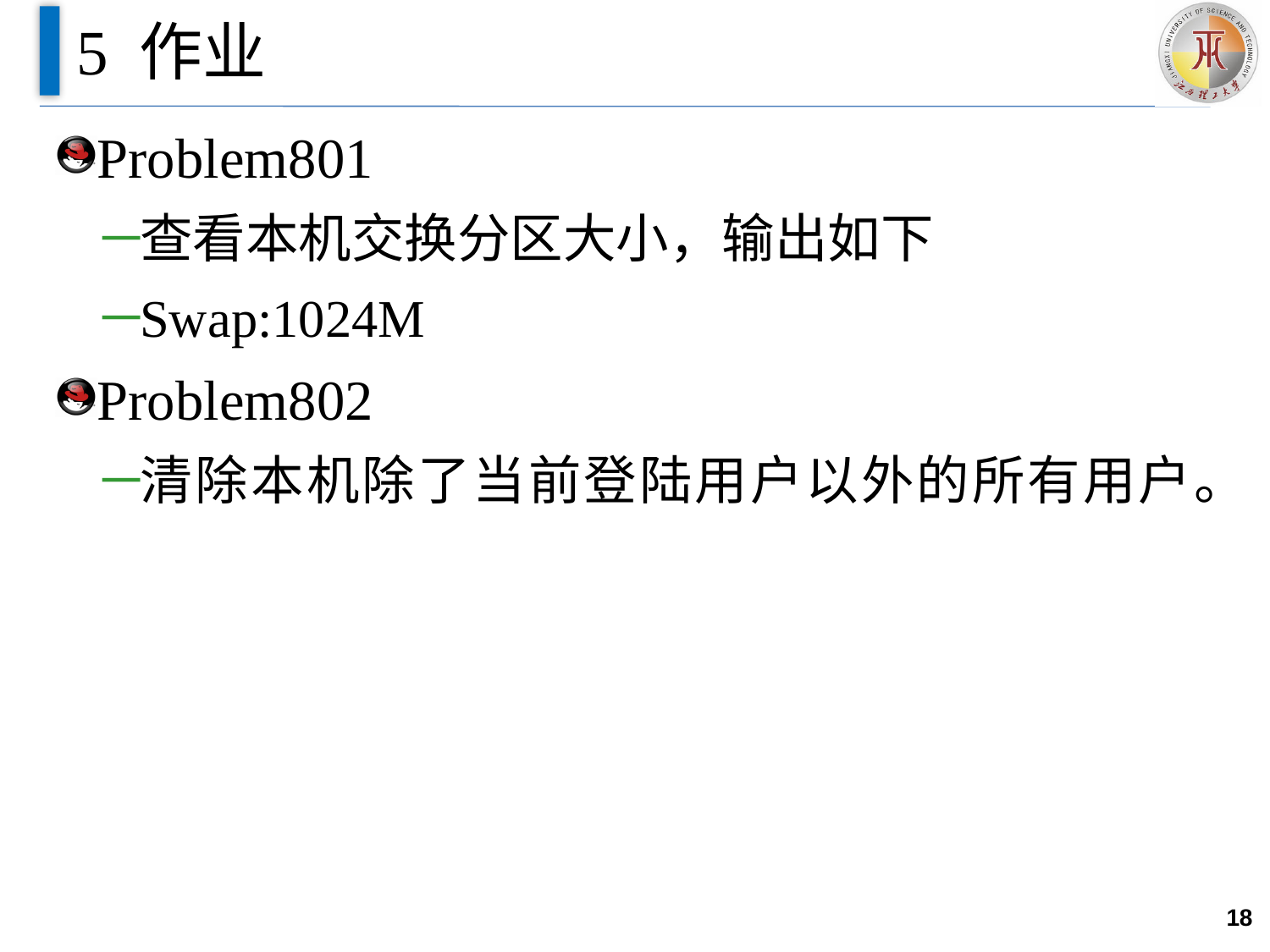

# 5 作业
Problem801
查看本机交换分区大小，输出如下
Swap:1024M
Problem802
清除本机除了当前登陆用户以外的所有用户。
18